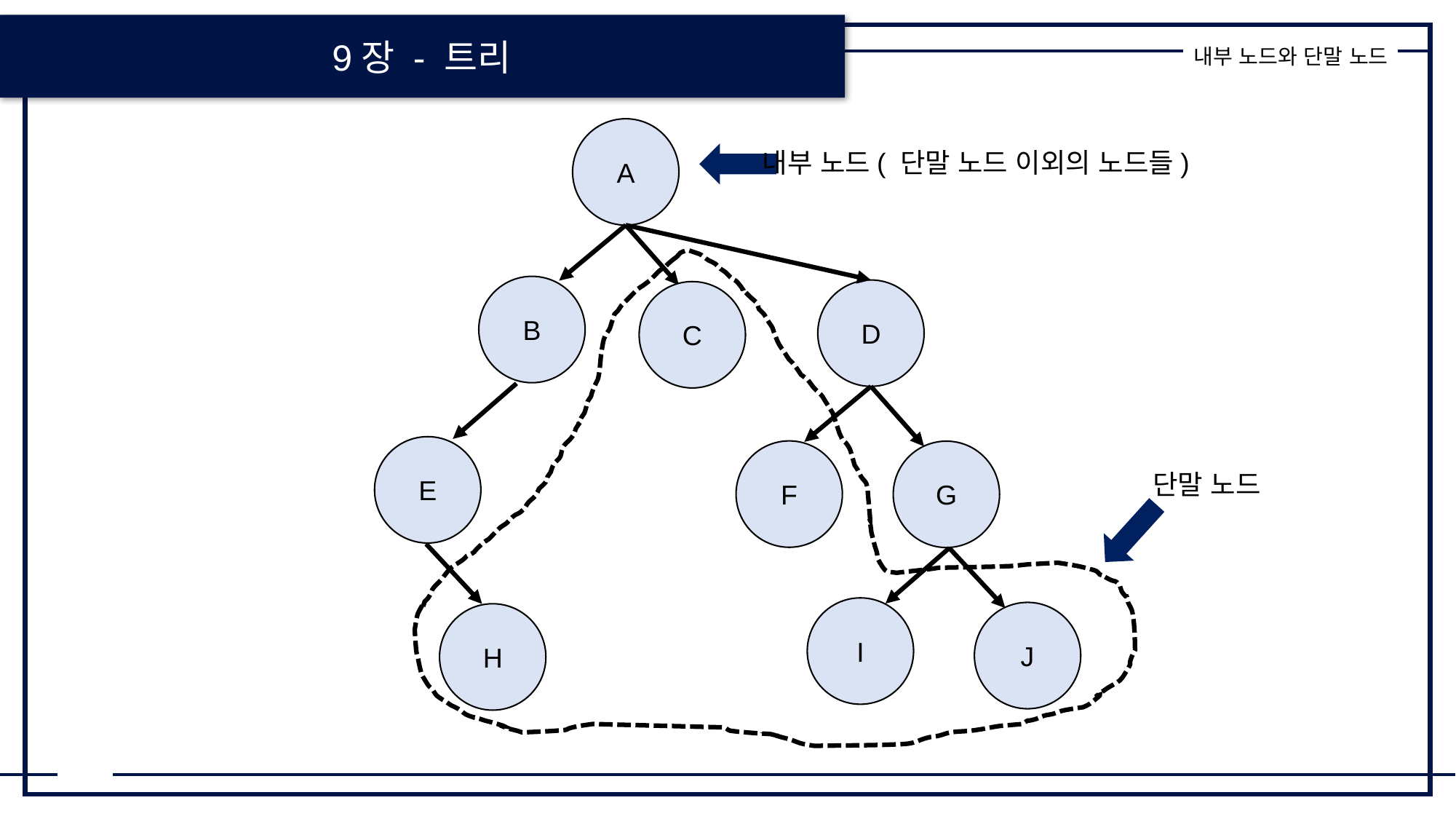

9장 - 트리

내부 노드와 단말 노드
A
B
D
C
E
F
G
I
J
H

내부 노드( 단말 노드 이외의 노드들)

단말 노드